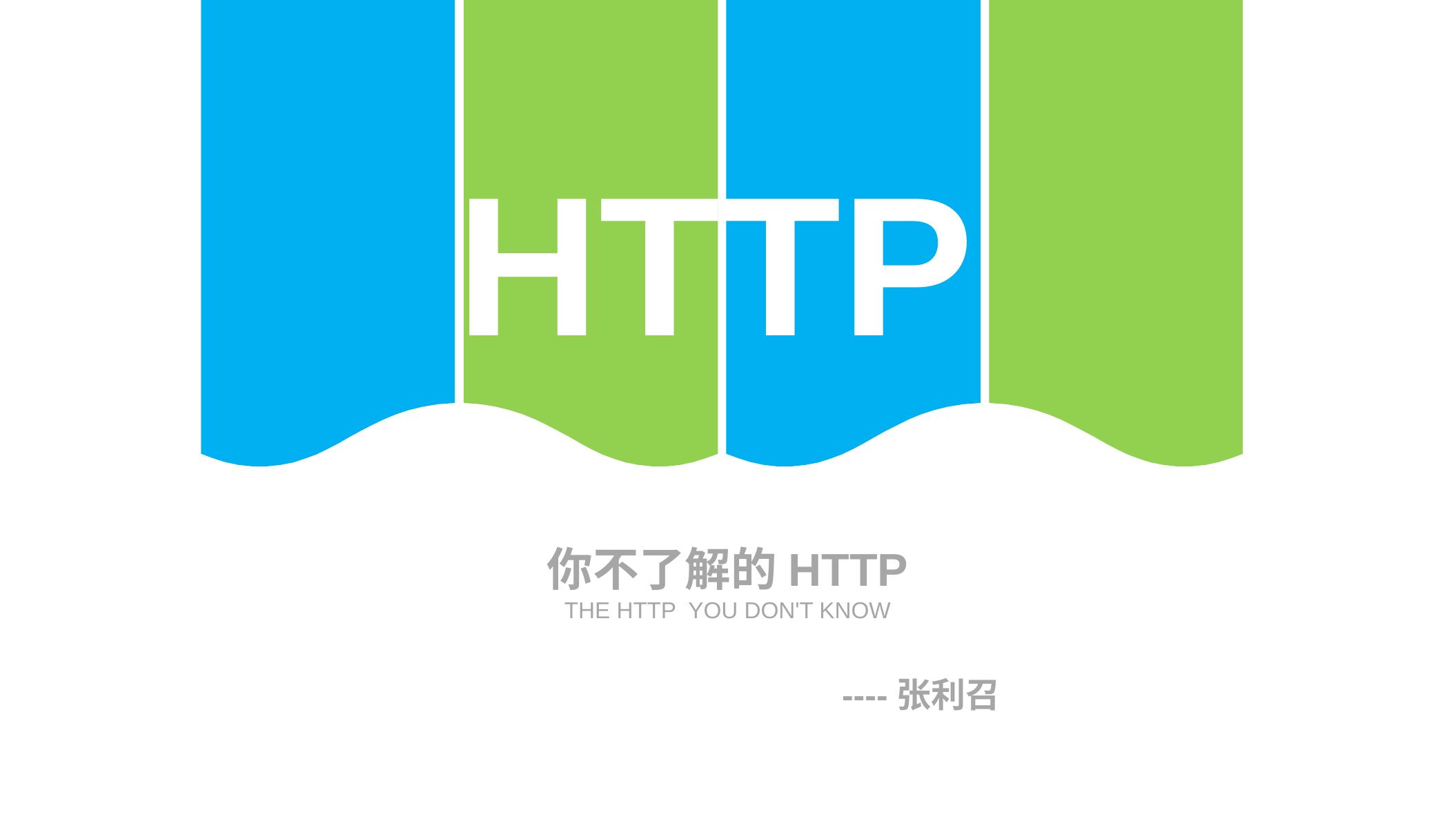

HTTP
你不了解的HTTP
THE HTTP  YOU DON'T KNOW
----张利召